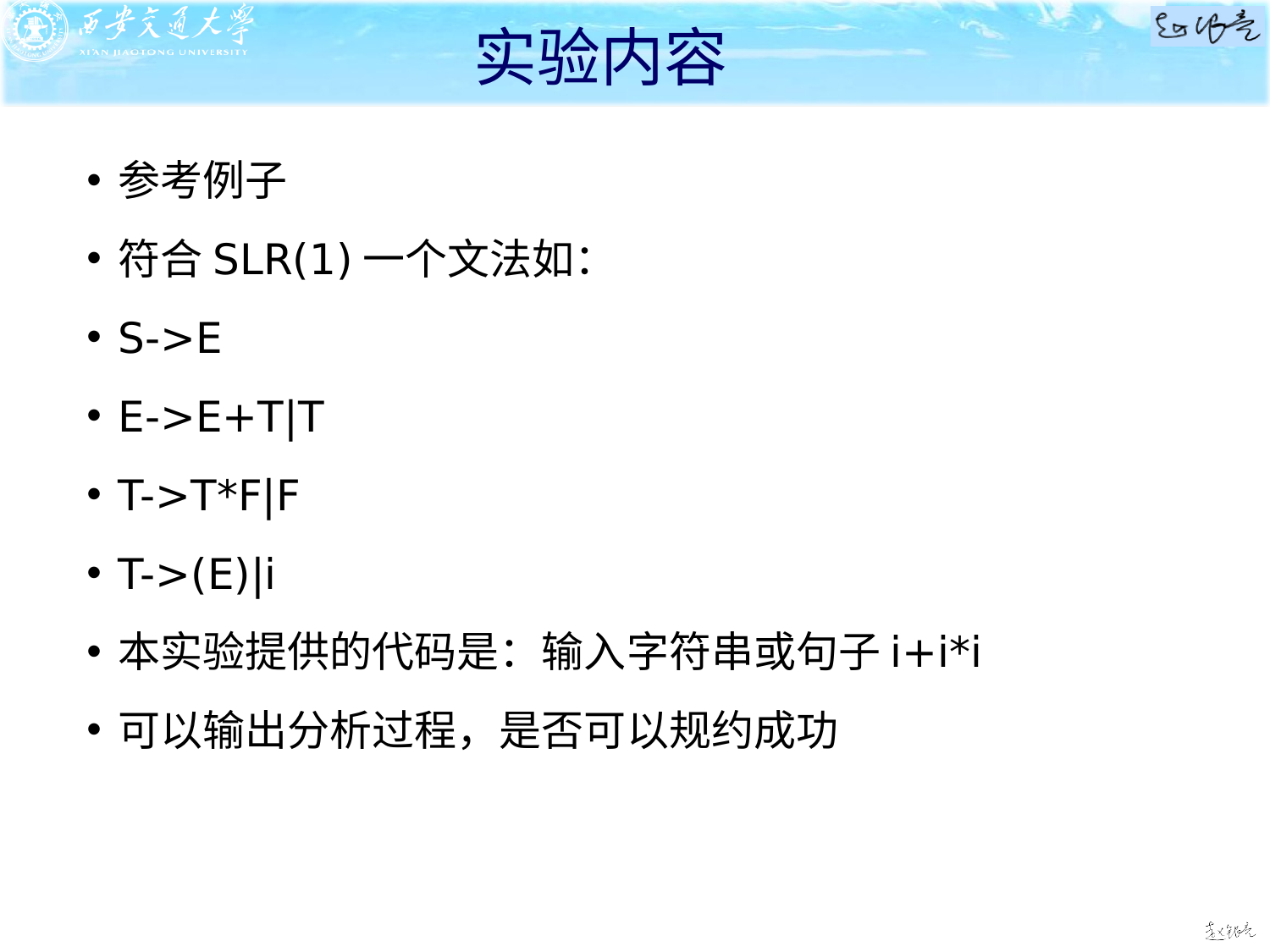

# 实验内容
参考例子
符合SLR(1)一个文法如：
S->E
E->E+T|T
T->T*F|F
T->(E)|i
本实验提供的代码是：输入字符串或句子i+i*i
可以输出分析过程，是否可以规约成功